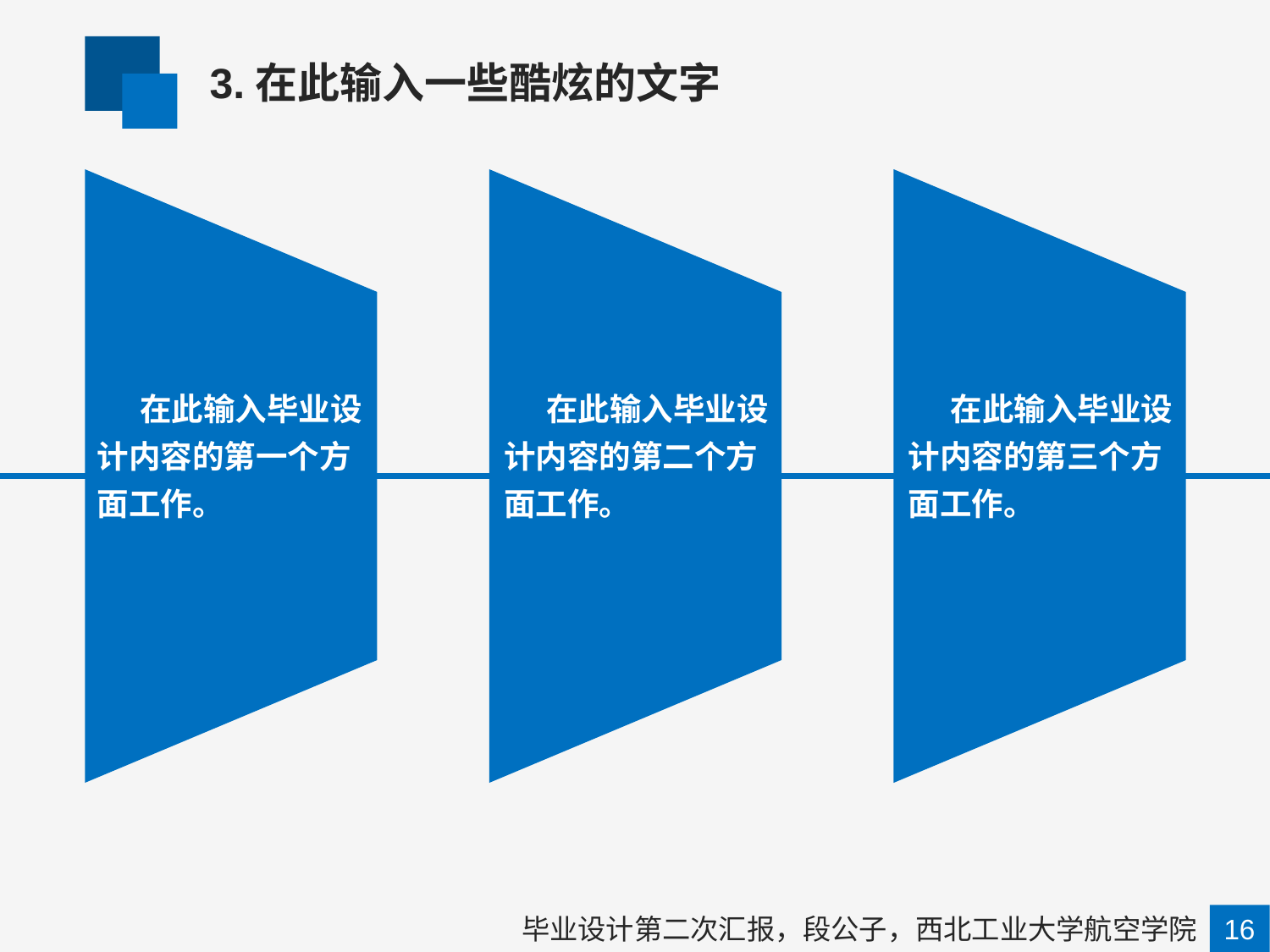

3.在此输入一些酷炫的文字

在此输入毕业设计内容的第一个方面工作。

在此输入毕业设计内容的第二个方面工作。

在此输入毕业设计内容的第三个方面工作。
毕业设计第二次汇报，段公子，西北工业大学航空学院
16